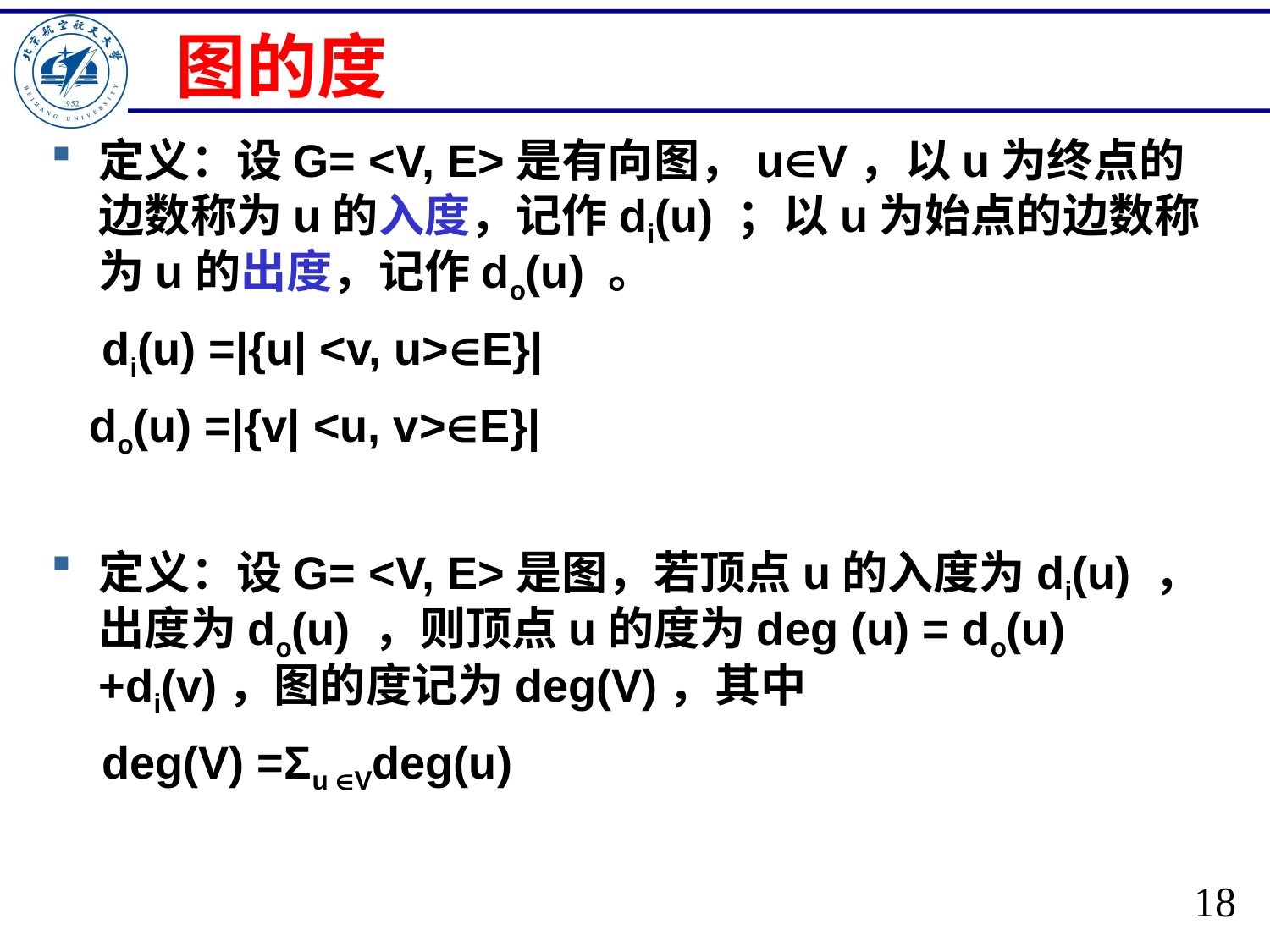

# 图的度
定义：设G= <V, E>是有向图，u∈V，以u为终点的边数称为u的入度，记作di(u) ；以u为始点的边数称为u的出度，记作do(u) 。
    di(u) =|{u| <v, u>∈E}|
   do(u) =|{v| <u, v>∈E}|

定义：设G= <V, E>是图，若顶点u的入度为di(u) ，出度为do(u) ，则顶点u的度为deg (u) = do(u)+di(v)，图的度记为deg(V)，其中
    deg(V) =Σu ∈Vdeg(u)